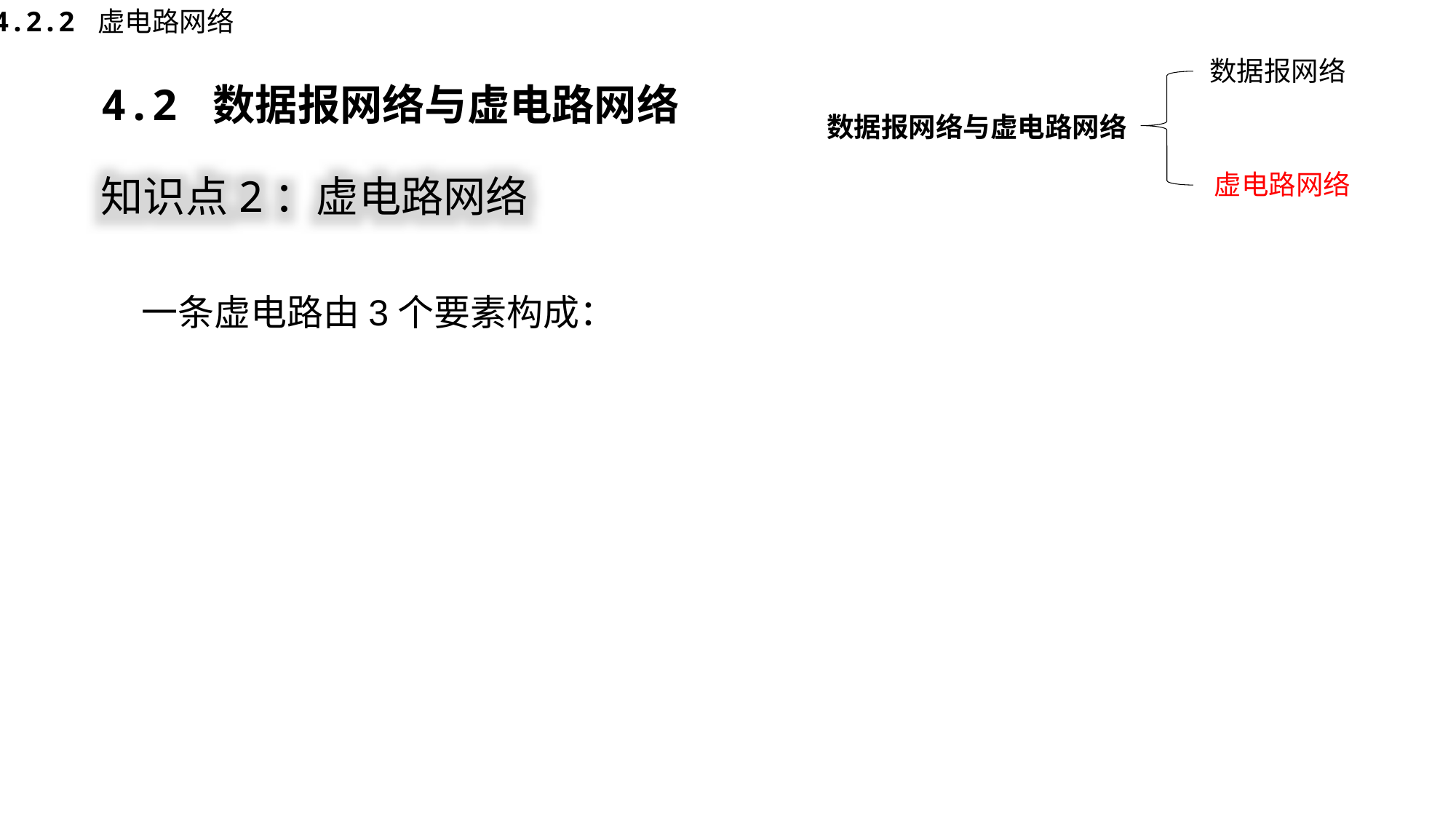

4.2.2 虚电路网络
数据报网络
4.2 数据报网络与虚电路网络

数据报网络与虚电路网络
知识点2：虚电路网络
虚电路网络
一条虚电路由3个要素构成：